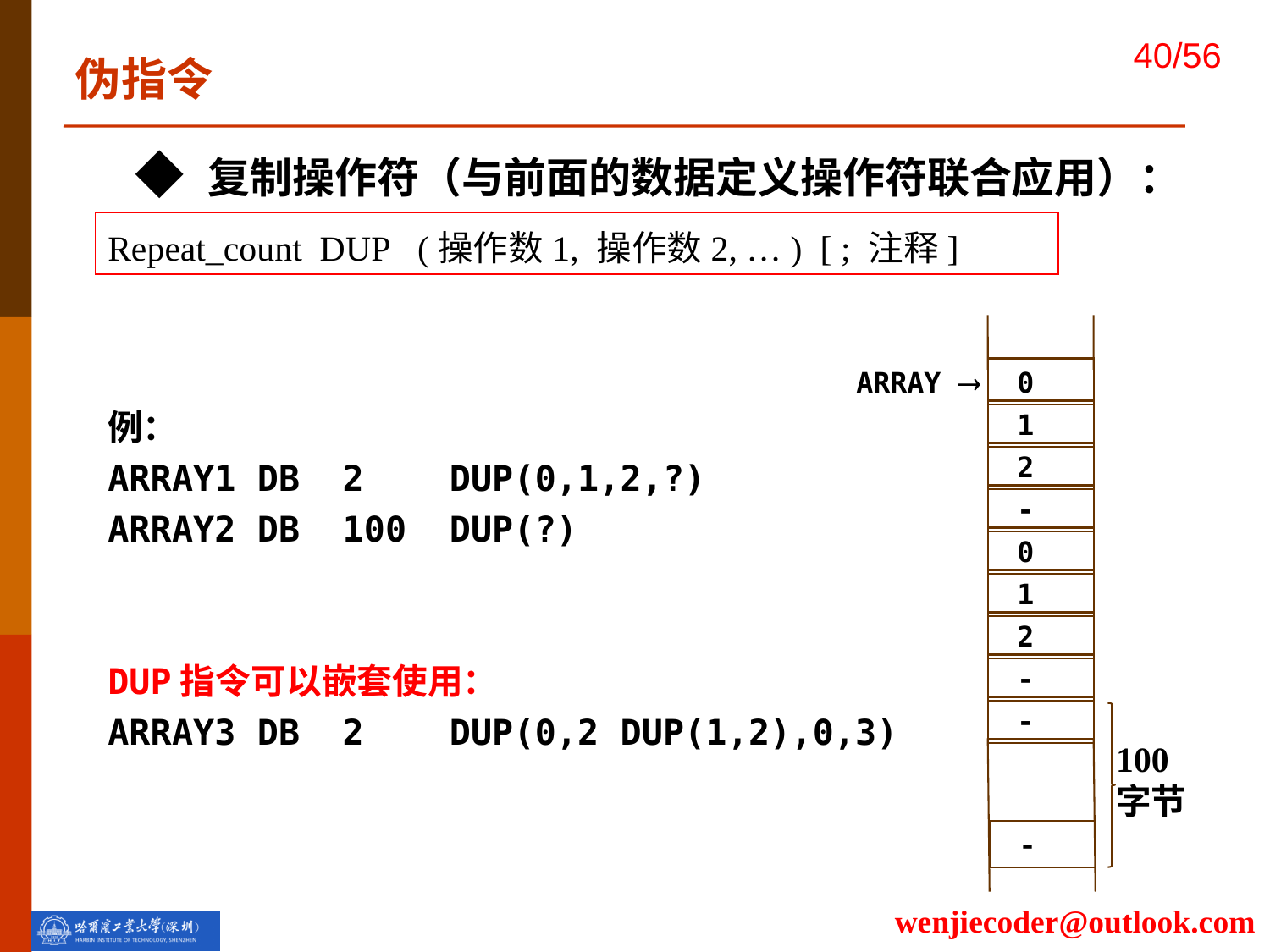

伪指令
◆ 复制操作符（与前面的数据定义操作符联合应用）：
Repeat_count  DUP   (操作数1, 操作数2, … )  [ ; 注释]

    ARRAY →

 0

 1

 2

 -

 0

 1

 2

 -

 -
 -
例：
ARRAY1 DB  2    DUP(0,1,2,?)
ARRAY2 DB  100  DUP(?)

DUP指令可以嵌套使用：
ARRAY3 DB  2    DUP(0,2 DUP(1,2),0,3)

100
字节